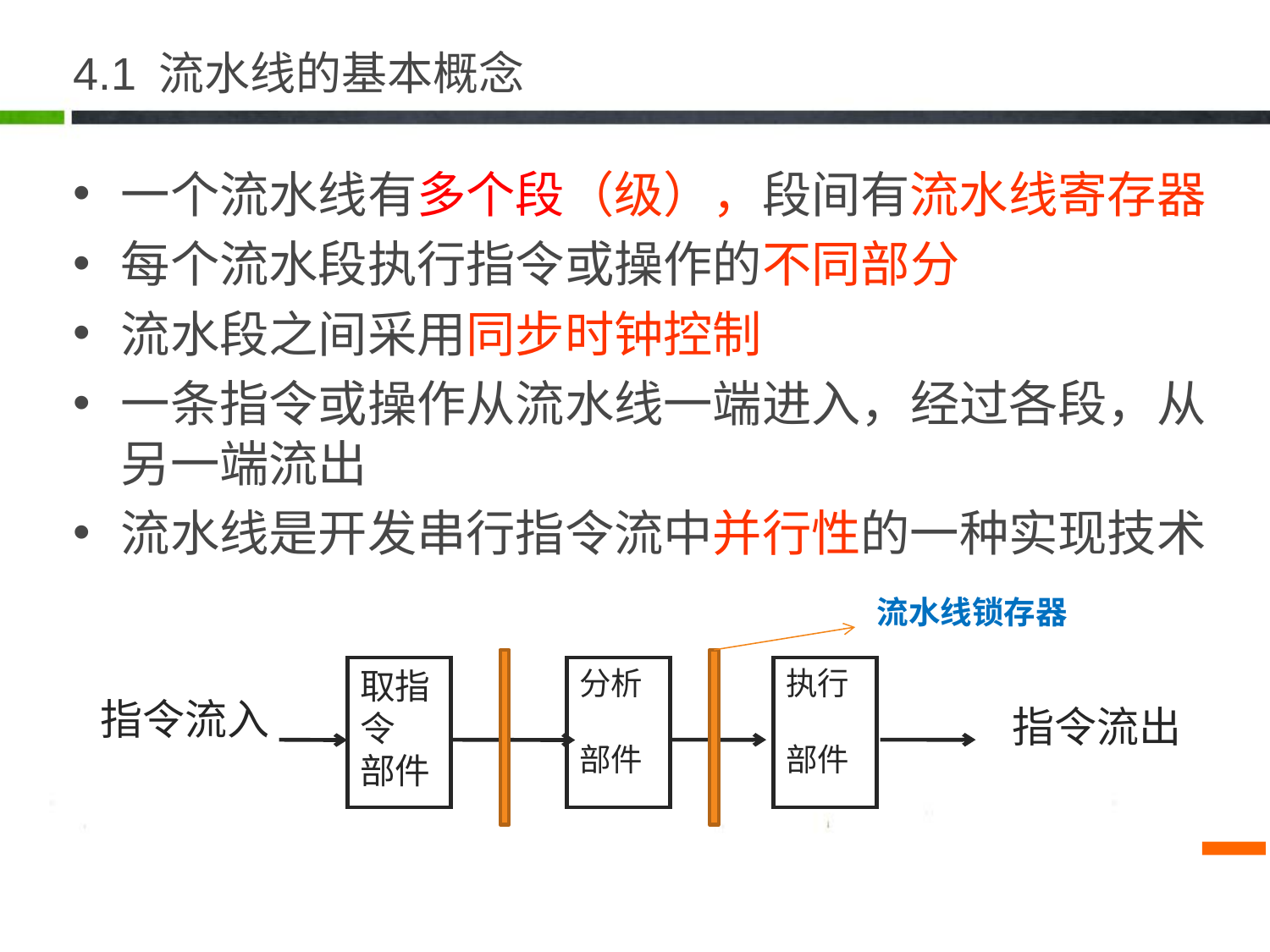

# 4.1 流水线的基本概念
一个流水线有多个段（级），段间有流水线寄存器
每个流水段执行指令或操作的不同部分
流水段之间采用同步时钟控制
一条指令或操作从流水线一端进入，经过各段，从另一端流出
流水线是开发串行指令流中并行性的一种实现技术
流水线锁存器

取指
令
部件

分析

部件

执行

部件

指令流入
 指令流出